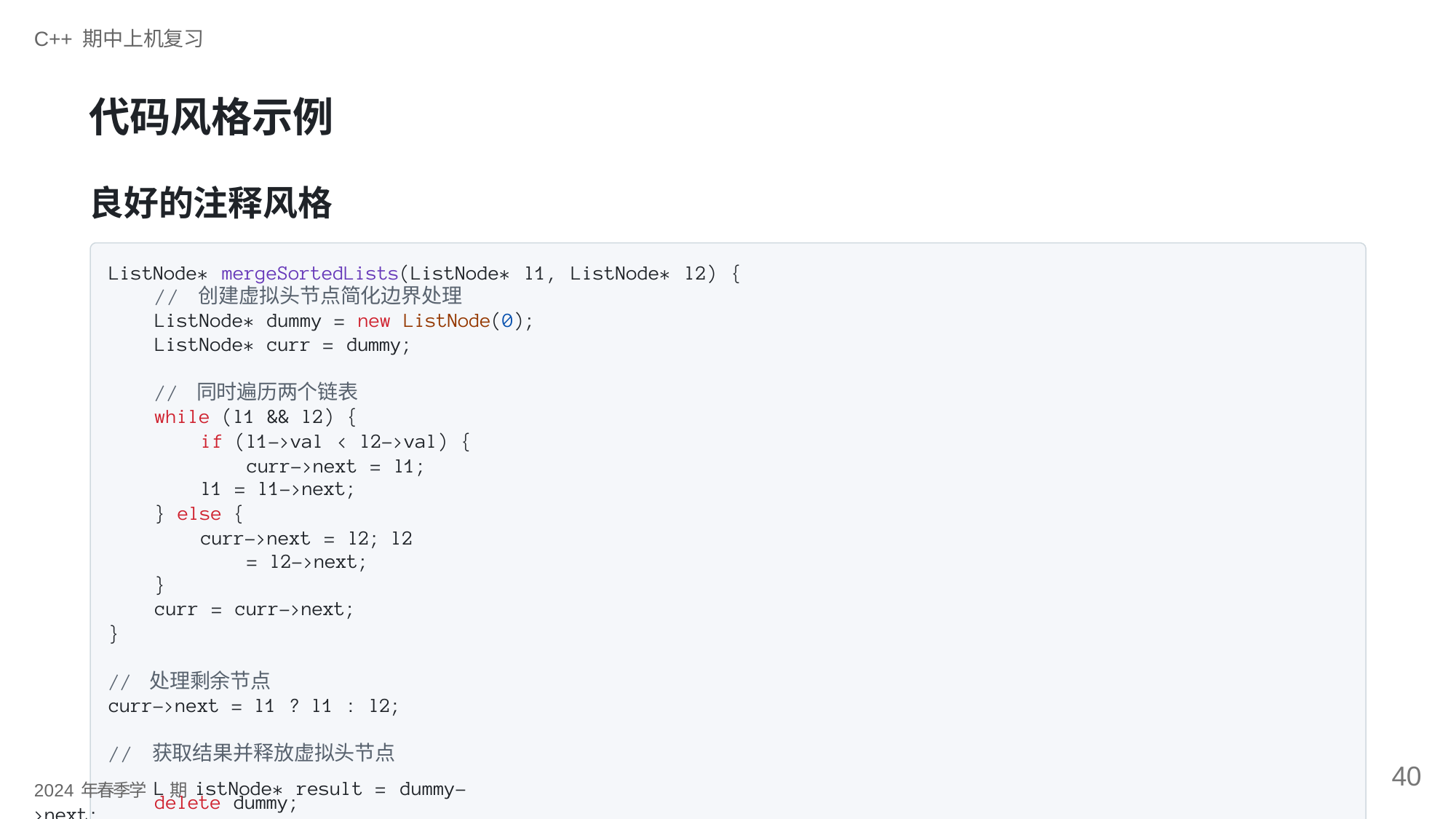

C++ 期中上机复习
# 代码风格示例
良好的注释风格

ListNode* mergeSortedLists(ListNode* l1, ListNode* l2) {
// 创建虚拟头节点简化边界处理 ListNode* dummy = new ListNode(0); ListNode* curr = dummy;
// 同时遍历两个链表
while (l1 && l2) {
if (l1->val < l2->val) { curr->next = l1;
l1 = l1->next;
} else {
curr->next = l2; l2 = l2->next;
}
curr = curr->next;
}
// 处理剩余节点
curr->next = l1 ? l1 : l2;
// 获取结果并释放虚拟头节点
40
2024年春季学L期istNode* result = dummy->next;
delete dummy;